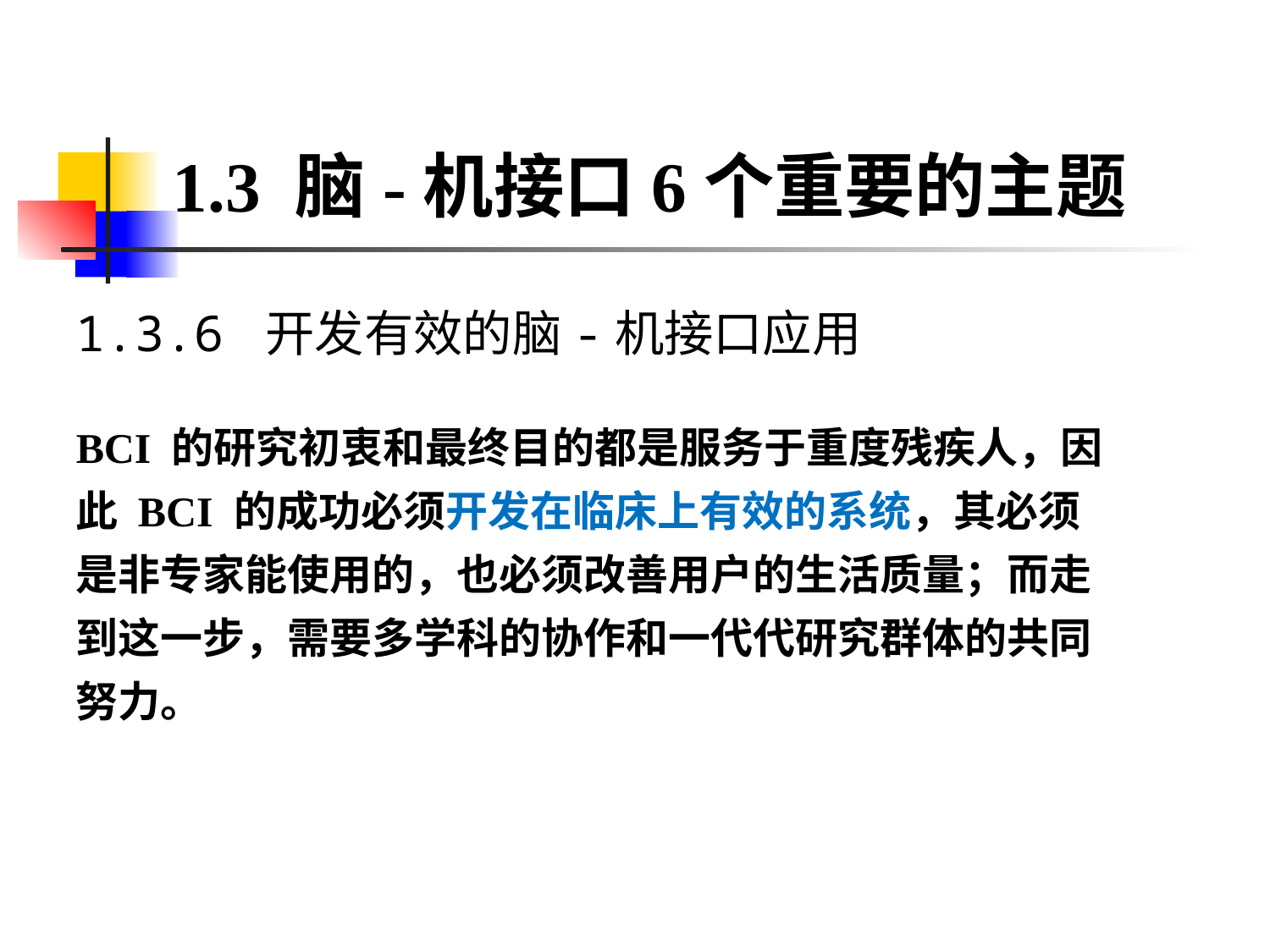

# 1.3 脑-机接口6个重要的主题
1.3.6 开发有效的脑-机接口应用
BCI 的研究初衷和最终目的都是服务于重度残疾人，因此 BCI 的成功必须开发在临床上有效的系统，其必须是非专家能使用的，也必须改善用户的生活质量；而走到这一步，需要多学科的协作和一代代研究群体的共同努力。